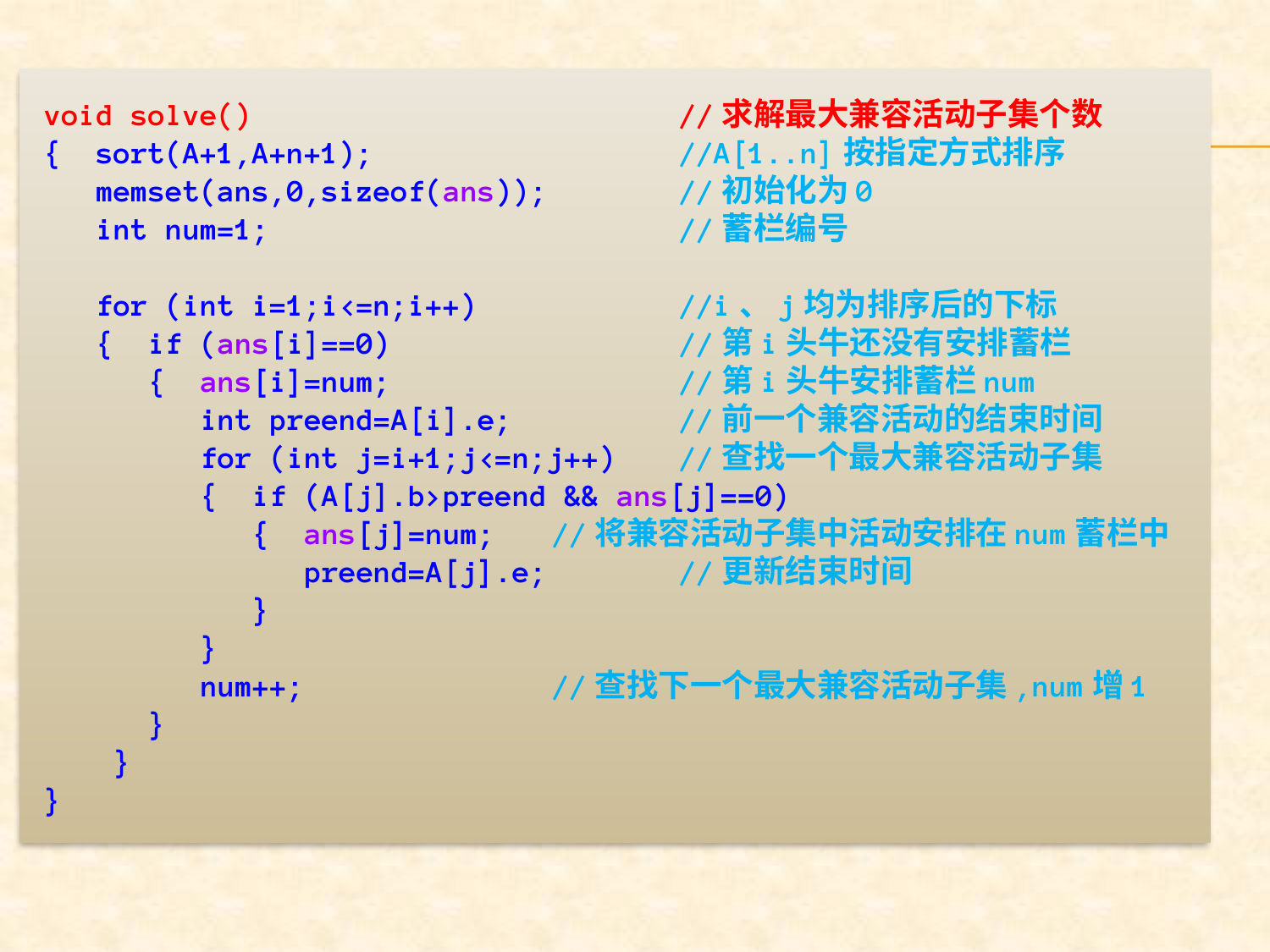

void solve()				//求解最大兼容活动子集个数
{  sort(A+1,A+n+1);			//A[1..n]按指定方式排序
   memset(ans,0,sizeof(ans));		//初始化为0
   int num=1;				//蓄栏编号
   for (int i=1;i<=n;i++)		//i、j均为排序后的下标
   {  if (ans[i]==0)			//第i头牛还没有安排蓄栏
      {  ans[i]=num;			//第i头牛安排蓄栏num
         int preend=A[i].e;		//前一个兼容活动的结束时间
         for (int j=i+1;j<=n;j++)	//查找一个最大兼容活动子集
         {  if (A[j].b>preend && ans[j]==0)
            {  ans[j]=num;	//将兼容活动子集中活动安排在num蓄栏中
               preend=A[j].e;		//更新结束时间
            }
         }
         num++;		//查找下一个最大兼容活动子集,num增1
      }
    }
}